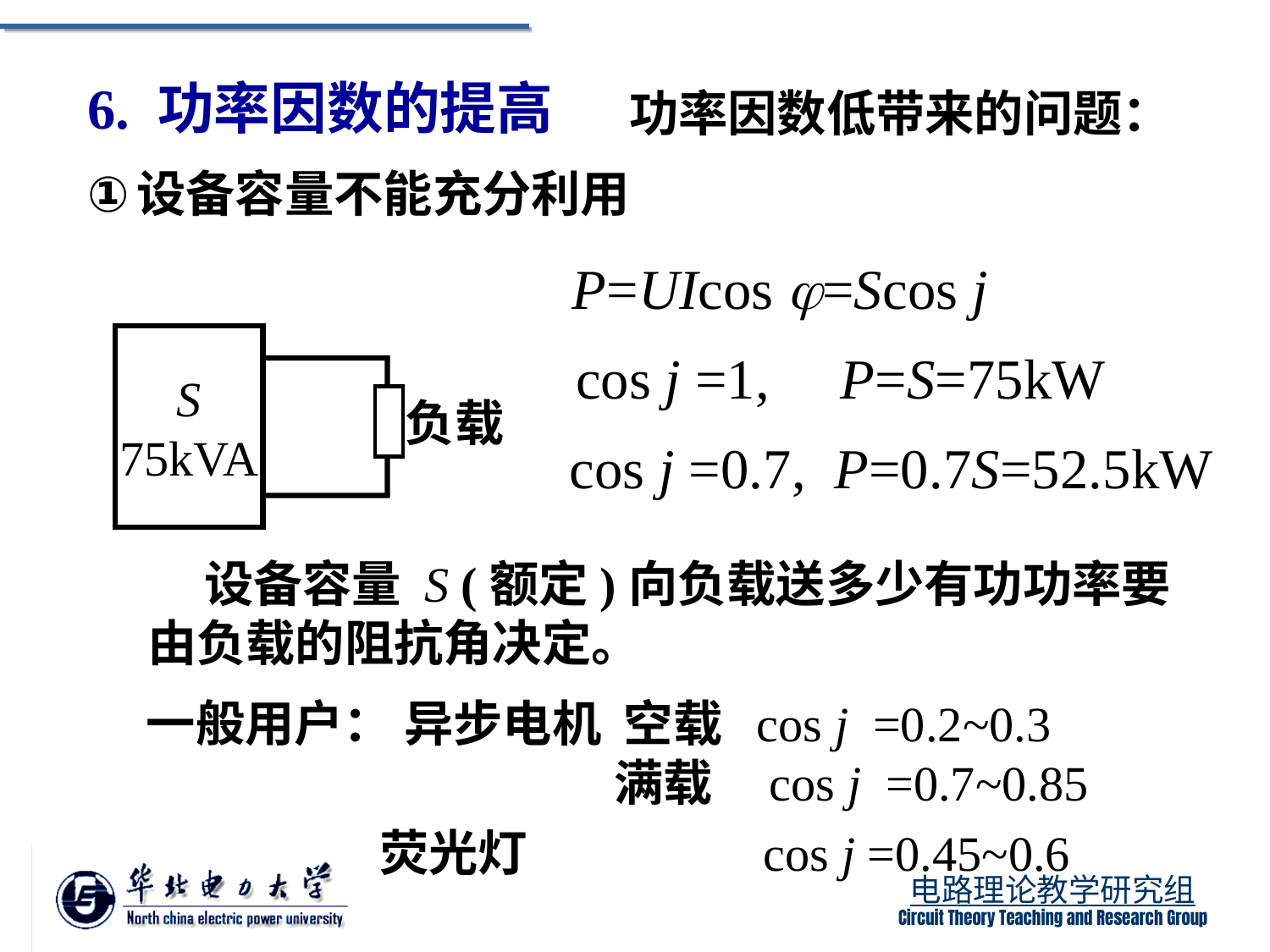

6. 功率因数的提高
功率因数低带来的问题：
设备容量不能充分利用
P=UIcos ϕ=Scos j
S
75kVA

负载

cos j =1,     P=S=75kW
cos j =0.7,  P=0.7S=52.5kW
    设备容量 S (额定)向负载送多少有功功率要由负载的阻抗角决定。
一般用户： 异步电机  空载  cos j  =0.2~0.3
                                            满载    cos j  =0.7~0.85
   荧光灯                    cos j =0.45~0.6